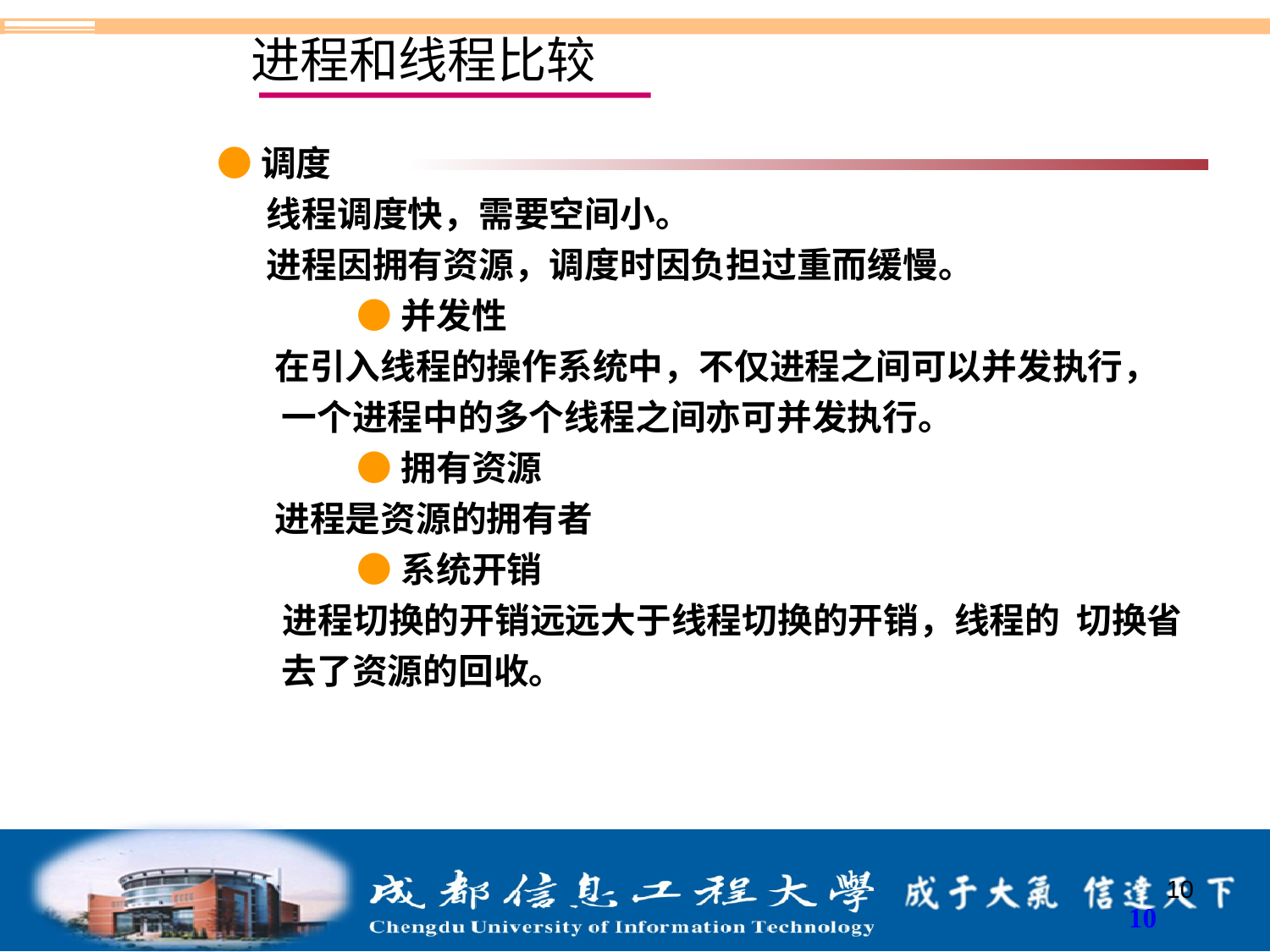

进程和线程比较

●调度
  线程调度快，需要空间小。
  进程因拥有资源，调度时因负担过重而缓慢。
●并发性
   在引入线程的操作系统中，不仅进程之间可以并发执行，一个进程中的多个线程之间亦可并发执行。
●拥有资源
   进程是资源的拥有者
●系统开销
    进程切换的开销远远大于线程切换的开销，线程的  切换省去了资源的回收。